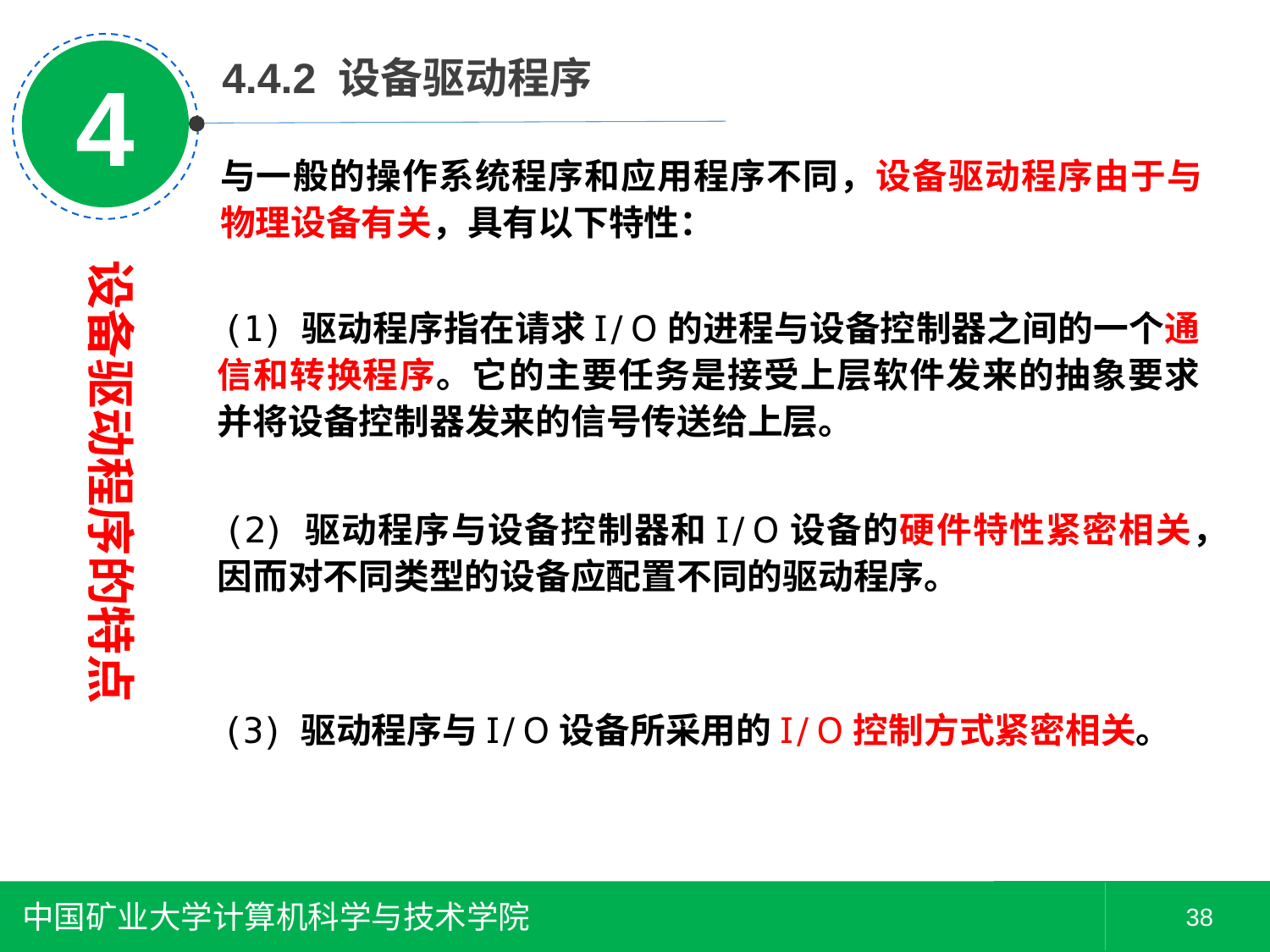

4
  4.4.2 设备驱动程序

与一般的操作系统程序和应用程序不同，设备驱动程序由于与物理设备有关，具有以下特性：
设备驱动程序的特点
 (1) 驱动程序指在请求I/O的进程与设备控制器之间的一个通信和转换程序。它的主要任务是接受上层软件发来的抽象要求并将设备控制器发来的信号传送给上层。
 (2) 驱动程序与设备控制器和I/O设备的硬件特性紧密相关，因而对不同类型的设备应配置不同的驱动程序。
 (3) 驱动程序与I/O设备所采用的I/O控制方式紧密相关。